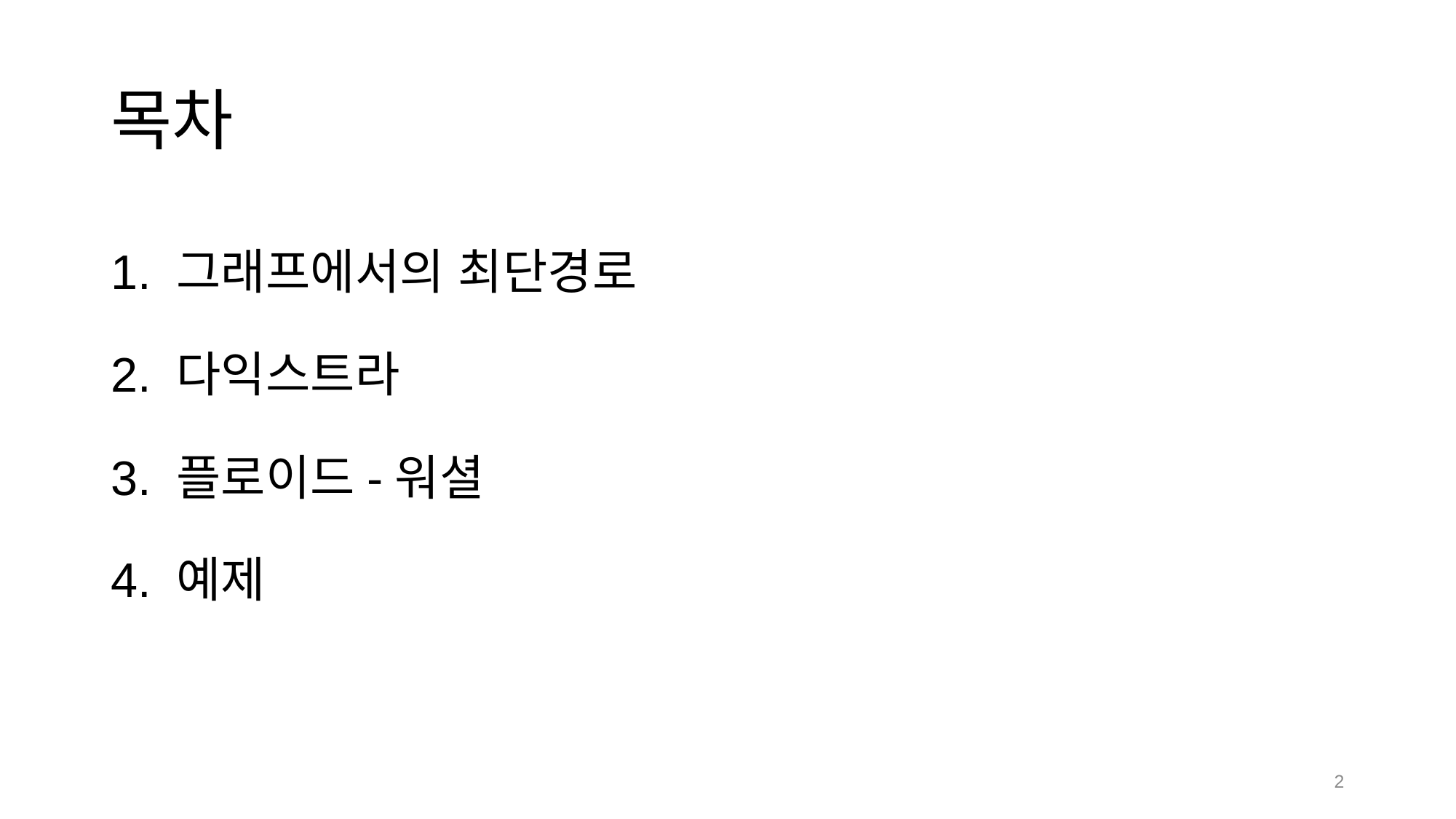

# 목차
1. 그래프에서의 최단경로
2. 다익스트라
3. 플로이드-워셜
4. 예제
2